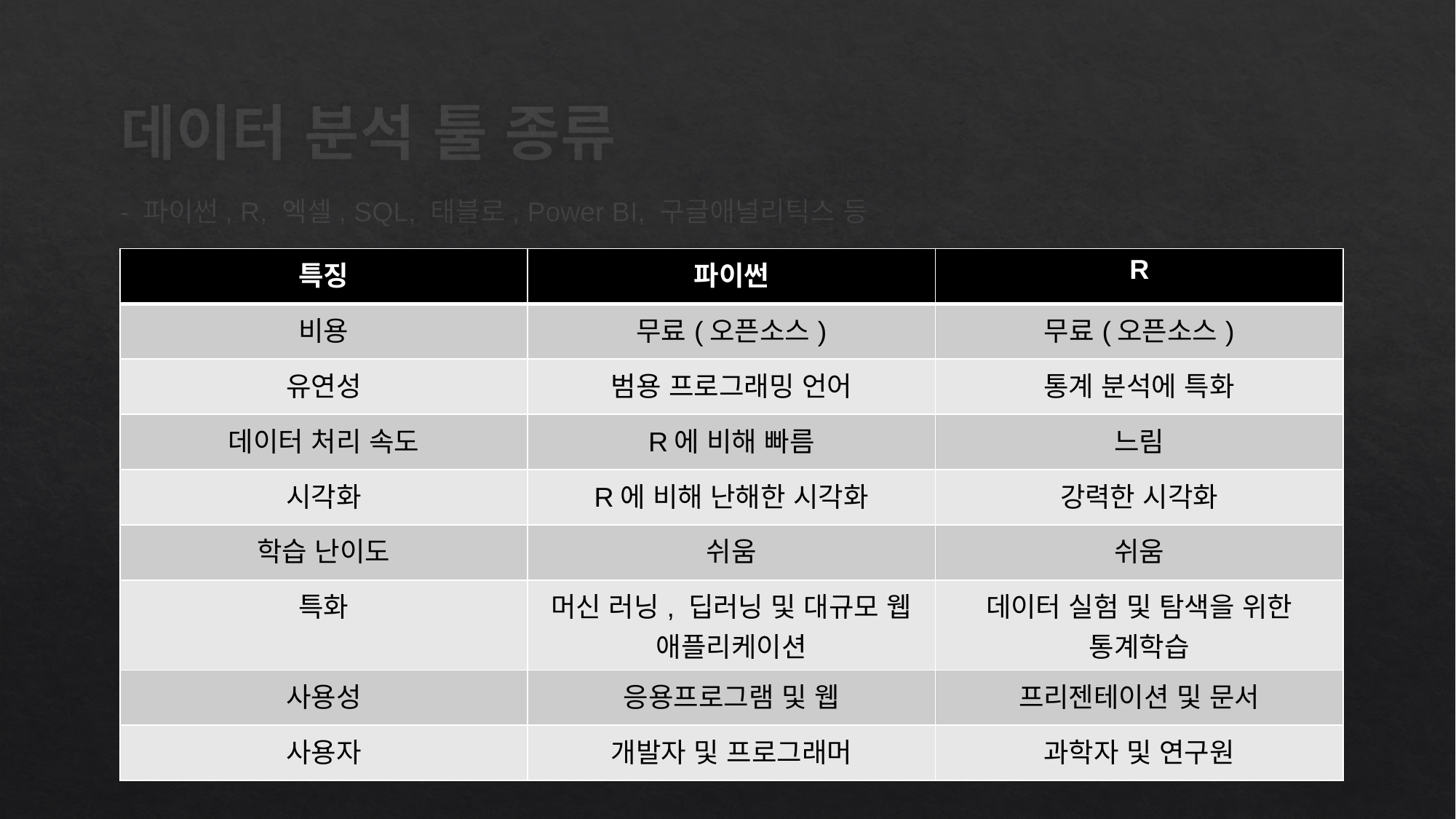

# 데이터 분석 툴 종류
- 파이썬, R, 엑셀, SQL, 태블로, Power BI, 구글애널리틱스 등
| 특징 | 파이썬 | R |
| --- | --- | --- |
| 비용 | 무료(오픈소스) | 무료(오픈소스) |
| 유연성 | 범용 프로그래밍 언어 | 통계 분석에 특화 |
| 데이터 처리 속도 | R에 비해 빠름 | 느림 |
| 시각화 | R에 비해 난해한 시각화 | 강력한 시각화 |
| 학습 난이도 | 쉬움 | 쉬움 |
| 특화 | 머신 러닝, 딥러닝 및 대규모 웹 애플리케이션 | 데이터 실험 및 탐색을 위한 통계학습 |
| 사용성 | 응용프로그램 및 웹 | 프리젠테이션 및 문서 |
| 사용자 | 개발자 및 프로그래머 | 과학자 및 연구원 |